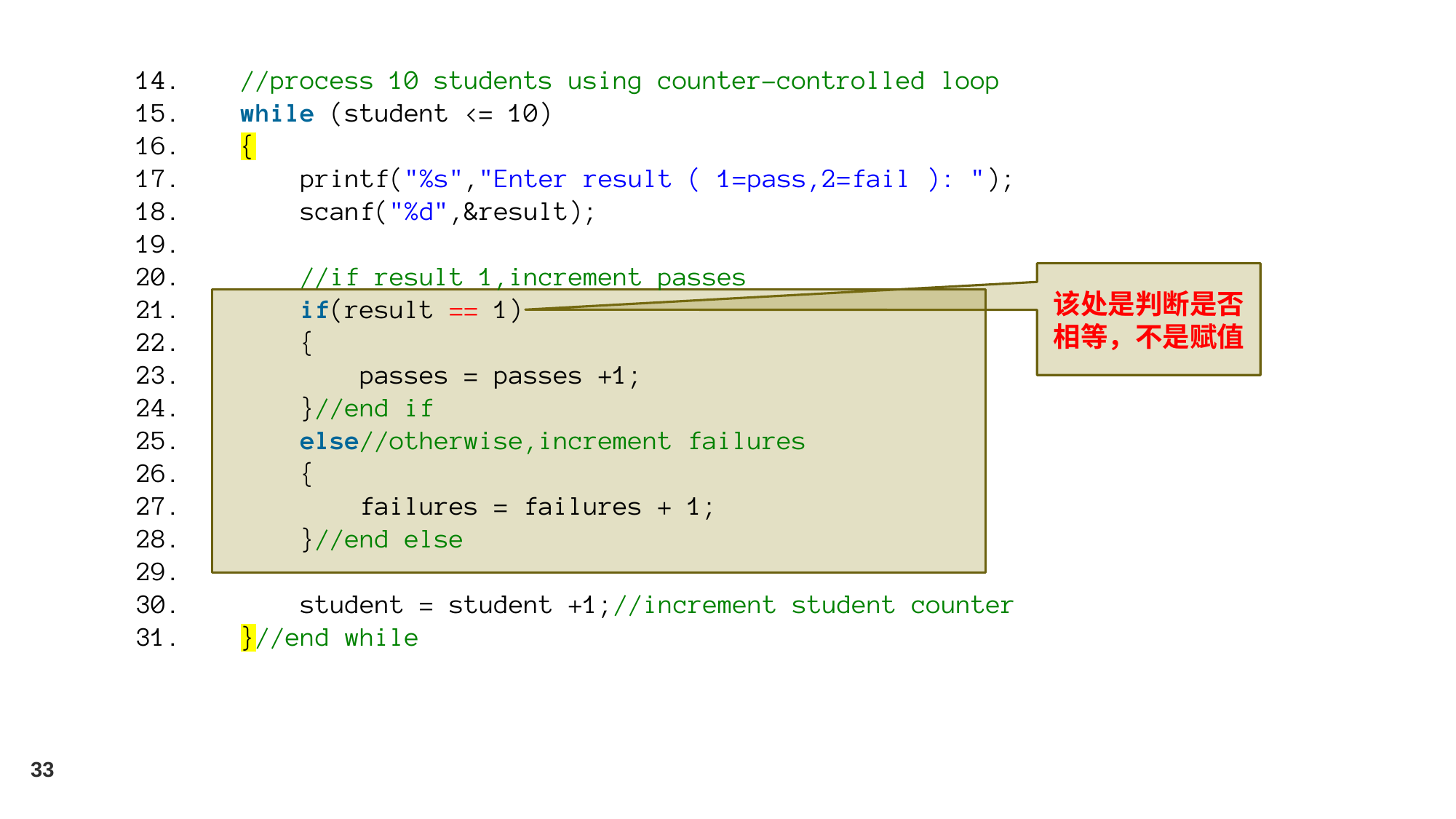

//process 10 students using counter-controlled loop
    while (student <= 10)
    {
        printf("%s","Enter result ( 1=pass,2=fail ): ");
        scanf("%d",&result);

        //if result 1,increment passes
        if(result == 1)
        {
            passes = passes +1;
        }//end if
        else//otherwise,increment failures
        {
            failures = failures + 1;
        }//end else

        student = student +1;//increment student counter
    }//end while
该处是判断是否相等，不是赋值

33